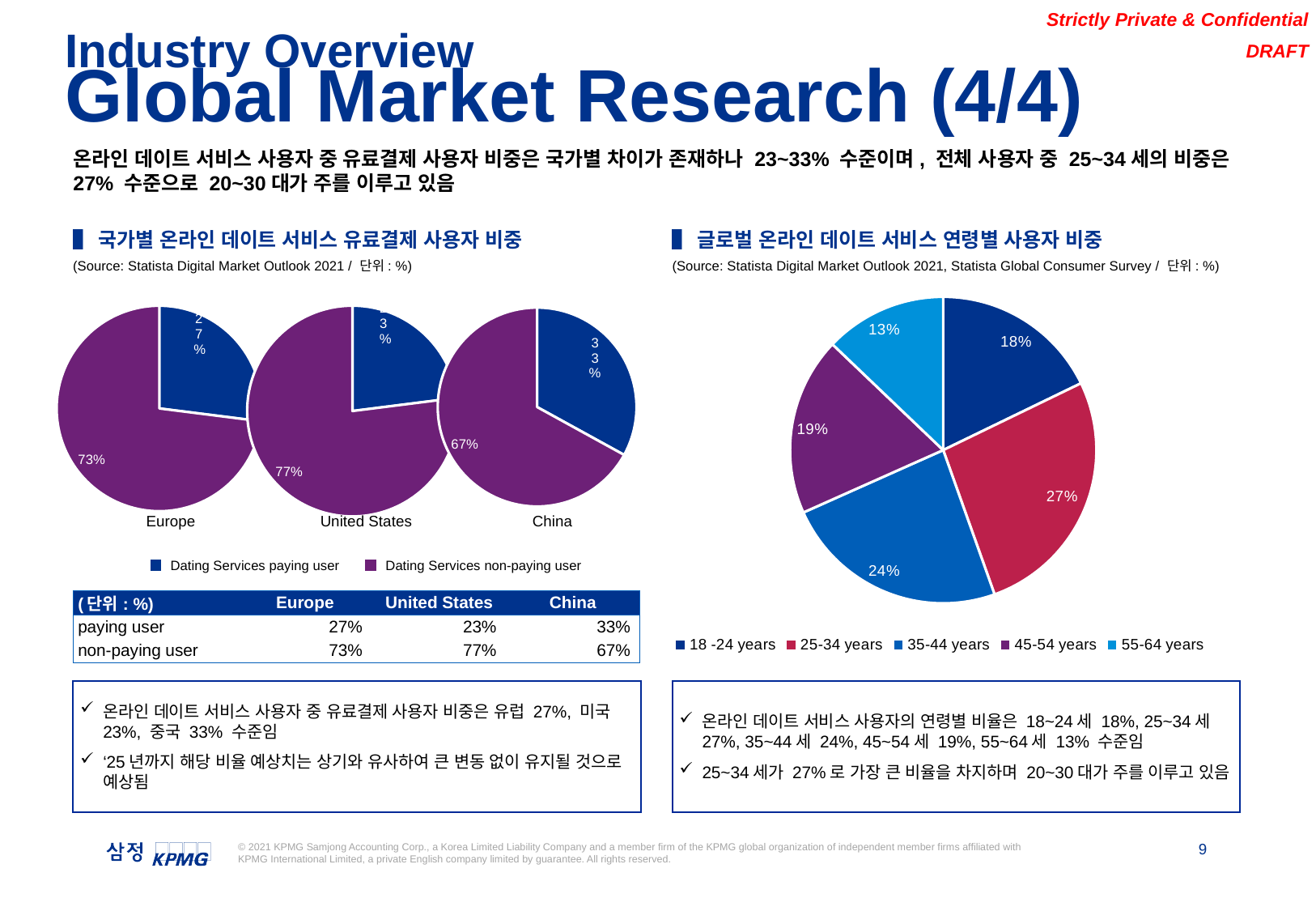

Industry Overview
Global Market Research (4/4)
온라인 데이트 서비스 사용자 중 유료결제 사용자 비중은 국가별 차이가 존재하나 23~33% 수준이며, 전체 사용자 중 25~34세의 비중은 27% 수준으로 20~30대가 주를 이루고 있음
▌국가별 온라인 데이트 서비스 유료결제 사용자 비중
▌글로벌 온라인 데이트 서비스 연령별 사용자 비중
(Source: Statista Digital Market Outlook 2021 / 단위: %)
(Source: Statista Digital Market Outlook 2021, Statista Global Consumer Survey / 단위: %)

### Chart

| Category |  |
|---|---|
| 18 -24 years | 0.18 |
| 25-34 years | 0.27 |
| 35-44 years | 0.24 |
| 45-54 years | 0.19 |
| 55-64 years | 0.13 |

### Chart

| Category | China |
|---|---|
| Dating Services paying user | 0.33 |
| Dating Services non-paying user | 0.67 |

### Chart

| Category | United States |
|---|---|
| Dating Services paying user | 0.23 |
| Dating Services non-paying user | 0.77 |

### Chart

| Category | Europe |
|---|---|
| Dating Services paying user | 0.27 |
| Dating Services non-paying user | 0.73 |
Europe
United States
China
Dating Services paying user
Dating Services non-paying user

| (단위: %) | Europe | United States | China |
| --- | --- | --- | --- |
| paying user | 27% | 23% | 33% |
| non-paying user | 73% | 77% | 67% |
온라인 데이트 서비스 사용자 중 유료결제 사용자 비중은 유럽 27%, 미국 23%, 중국 33% 수준임
‘25년까지 해당 비율 예상치는 상기와 유사하여 큰 변동 없이 유지될 것으로 예상됨
온라인 데이트 서비스 사용자의 연령별 비율은 18~24세 18%, 25~34세 27%, 35~44세 24%, 45~54세 19%, 55~64세 13% 수준임
25~34세가 27%로 가장 큰 비율을 차지하며 20~30대가 주를 이루고 있음